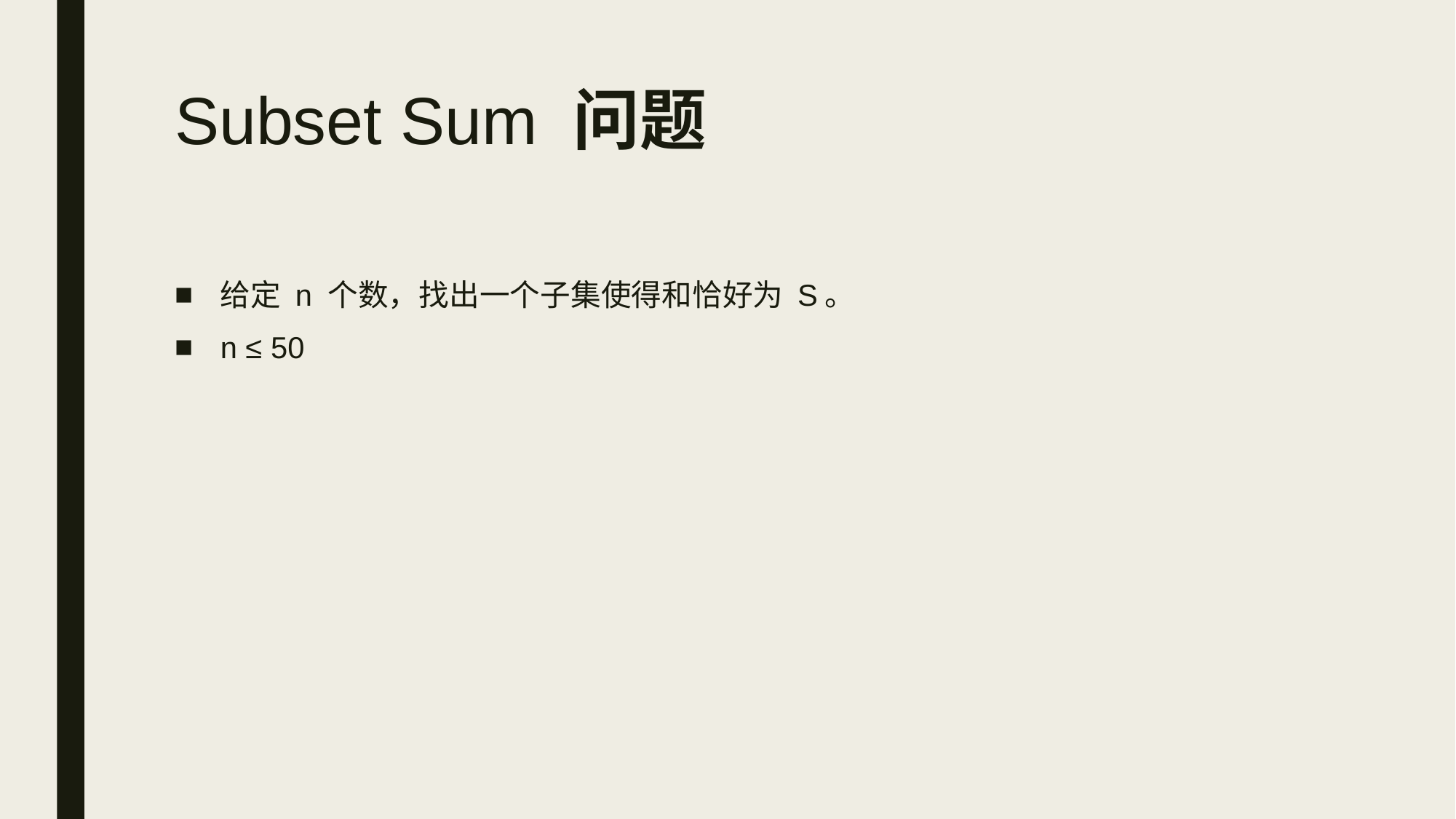

# Subset Sum 问题
给定 n 个数，找出一个子集使得和恰好为 S。
n ≤ 50